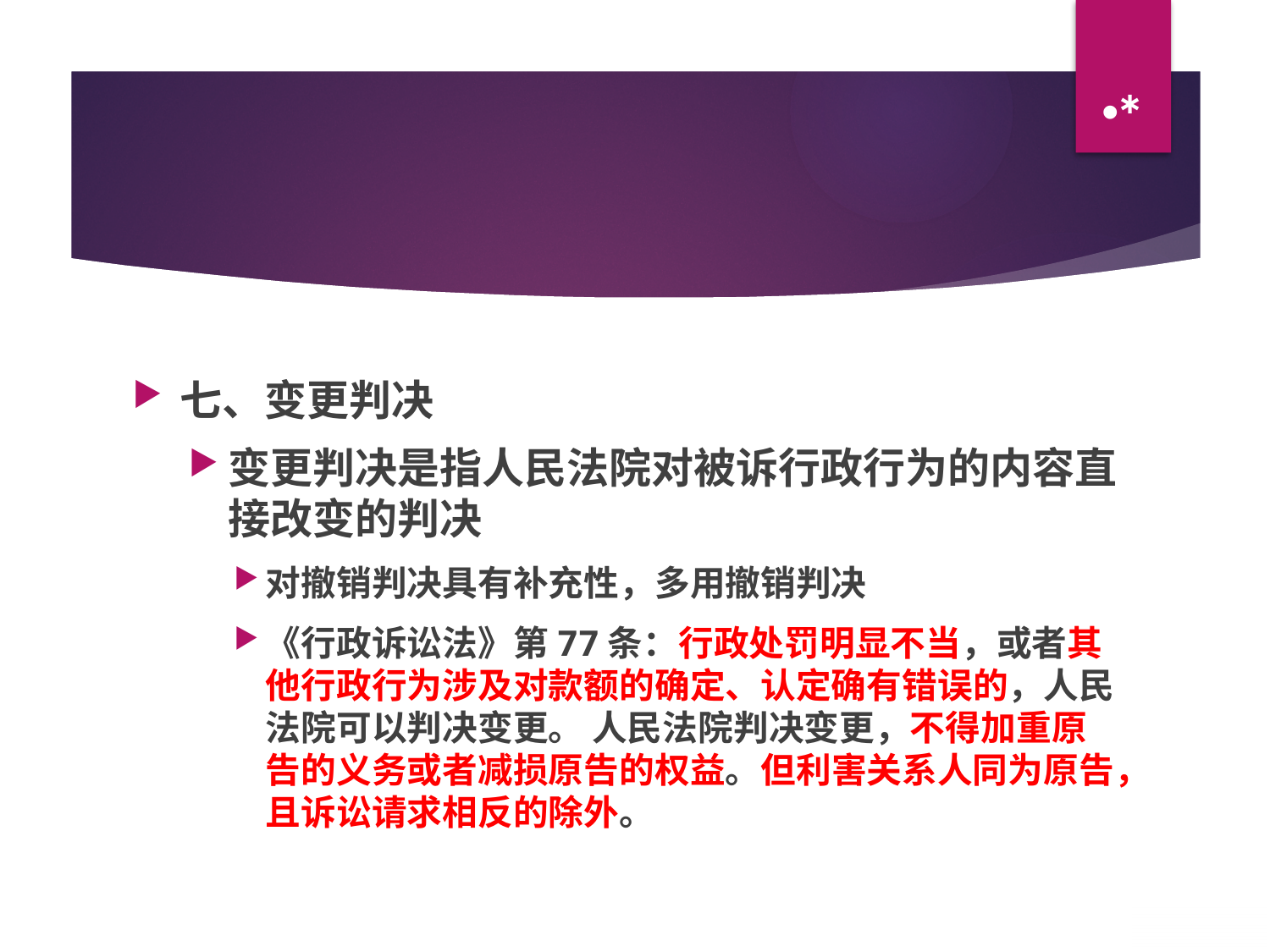

*
#
七、变更判决
变更判决是指人民法院对被诉行政行为的内容直接改变的判决
对撤销判决具有补充性，多用撤销判决
《行政诉讼法》第77条：行政处罚明显不当，或者其他行政行为涉及对款额的确定、认定确有错误的，人民法院可以判决变更。 人民法院判决变更，不得加重原告的义务或者减损原告的权益。但利害关系人同为原告，且诉讼请求相反的除外。